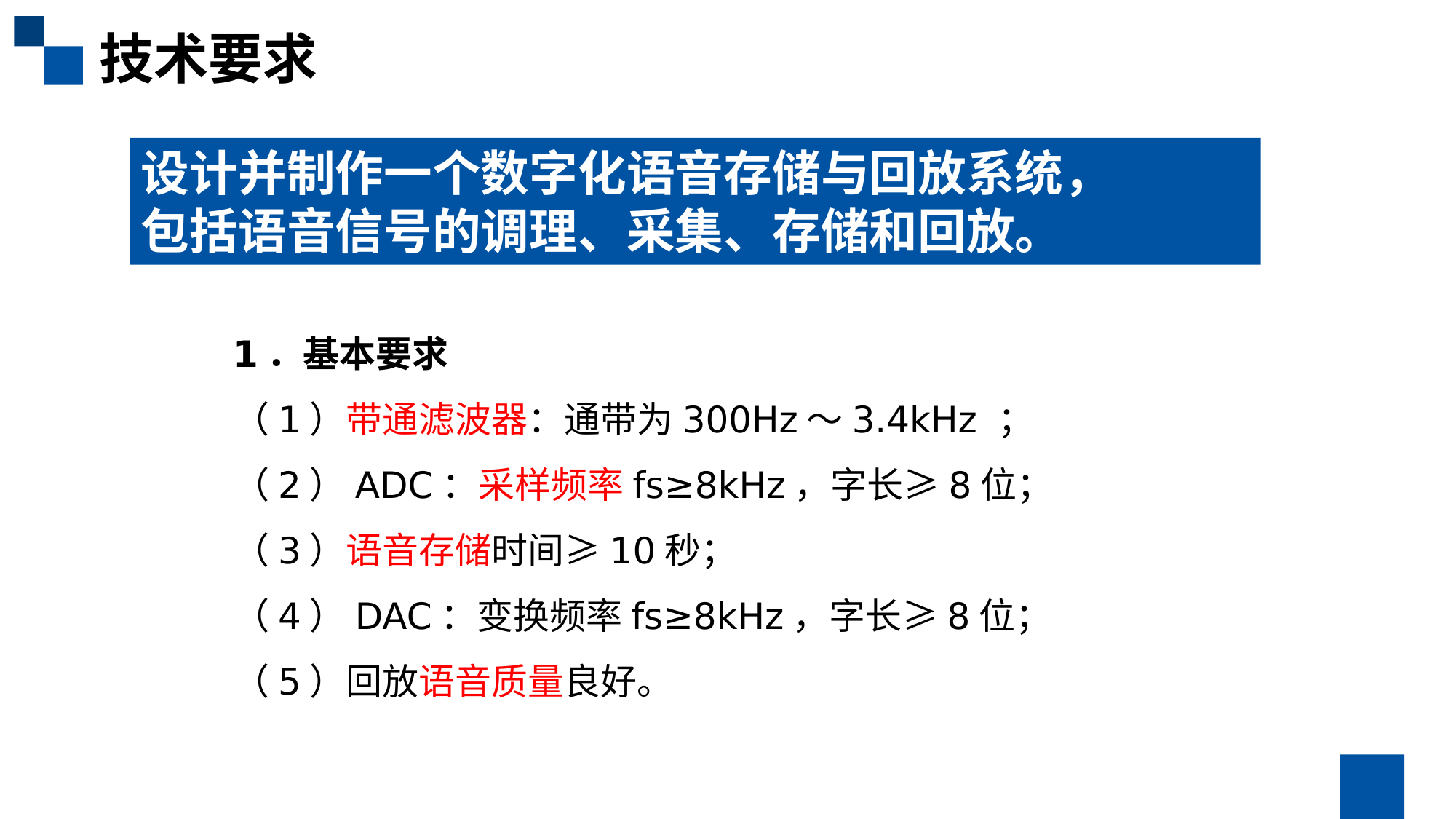

技术要求
设计并制作一个数字化语音存储与回放系统，
包括语音信号的调理、采集、存储和回放。
时代背景
1．基本要求
（1）带通滤波器：通带为300Hz～3.4kHz ；
（2）ADC：采样频率fs≥8kHz，字长≥8位；
（3）语音存储时间≥10秒；
（4）DAC：变换频率fs≥8kHz，字长≥8位；
（5）回放语音质量良好。
2